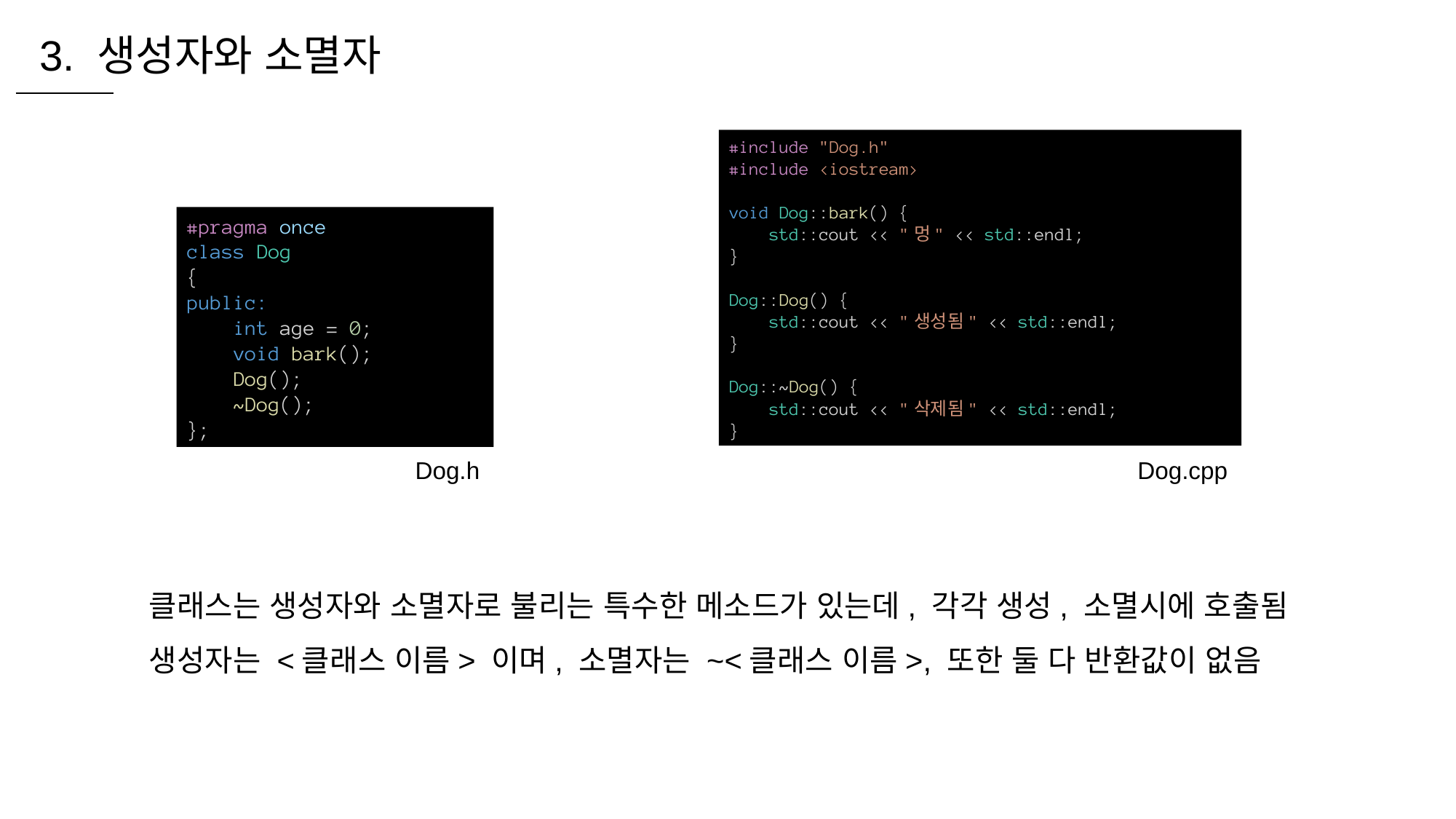

3. 생성자와 소멸자
#include "Dog.h"
#include <iostream>
void Dog::bark() {
    std::cout << "멍" << std::endl;
}
Dog::Dog() {
    std::cout << "생성됨" << std::endl;
}
Dog::~Dog() {
    std::cout << "삭제됨" << std::endl;
}
#pragma once
class Dog
{
public:
    int age = 0;
    void bark();
    Dog();
    ~Dog();
};
Dog.cpp
Dog.h
클래스는 생성자와 소멸자로 불리는 특수한 메소드가 있는데, 각각 생성, 소멸시에 호출됨
생성자는 <클래스 이름> 이며, 소멸자는 ~<클래스 이름>, 또한 둘 다 반환값이 없음